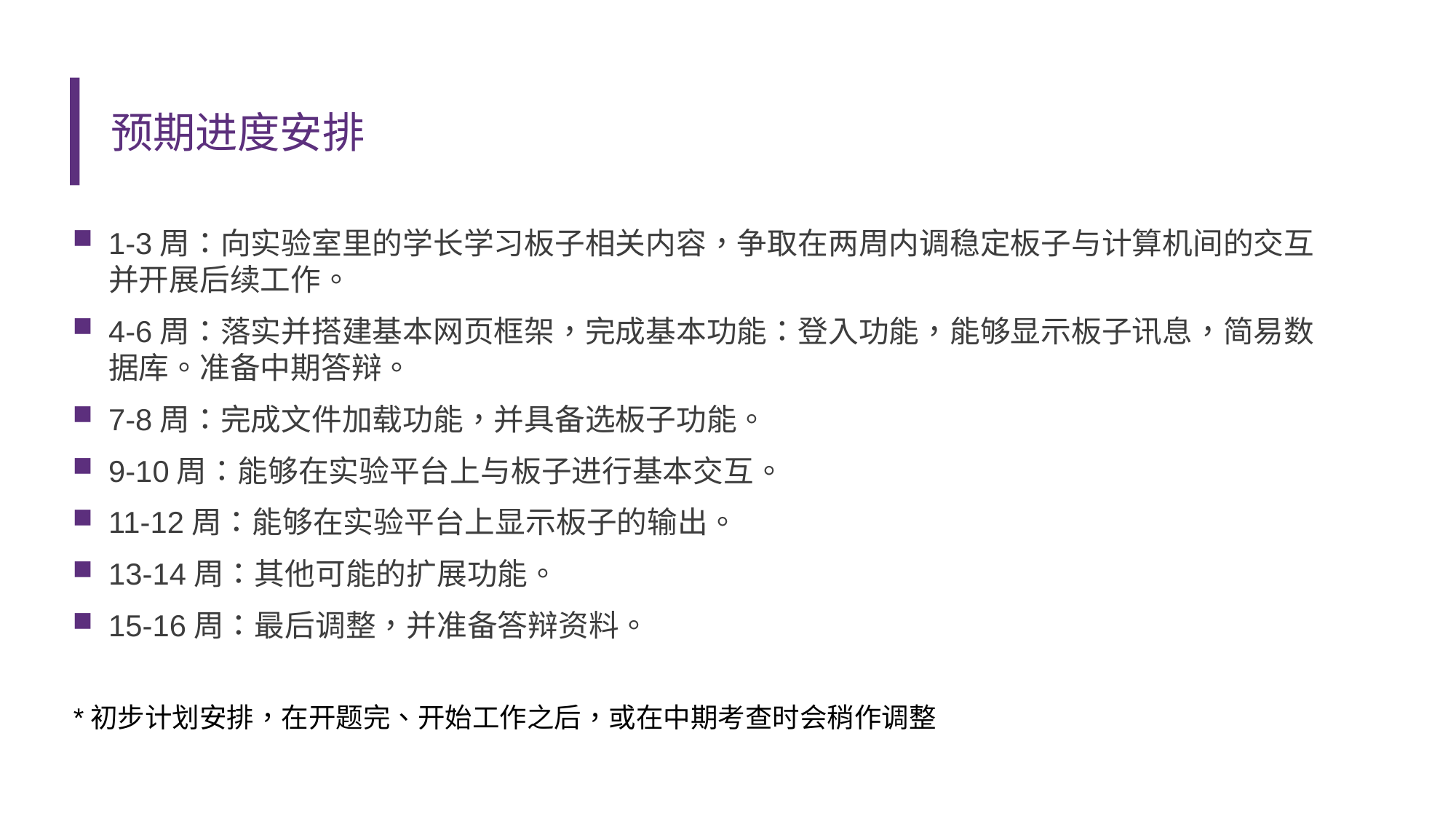

# 预期进度安排
1-3周：向实验室里的学长学习板子相关内容，争取在两周内调稳定板子与计算机间的交互并开展后续工作。
4-6周：落实并搭建基本网页框架，完成基本功能：登入功能，能够显示板子讯息，简易数据库。准备中期答辩。
7-8周：完成文件加载功能，并具备选板子功能。
9-10周：能够在实验平台上与板子进行基本交互。
11-12周：能够在实验平台上显示板子的输出。
13-14周：其他可能的扩展功能。
15-16周：最后调整，并准备答辩资料。
*初步计划安排，在开题完、开始工作之后，或在中期考查时会稍作调整